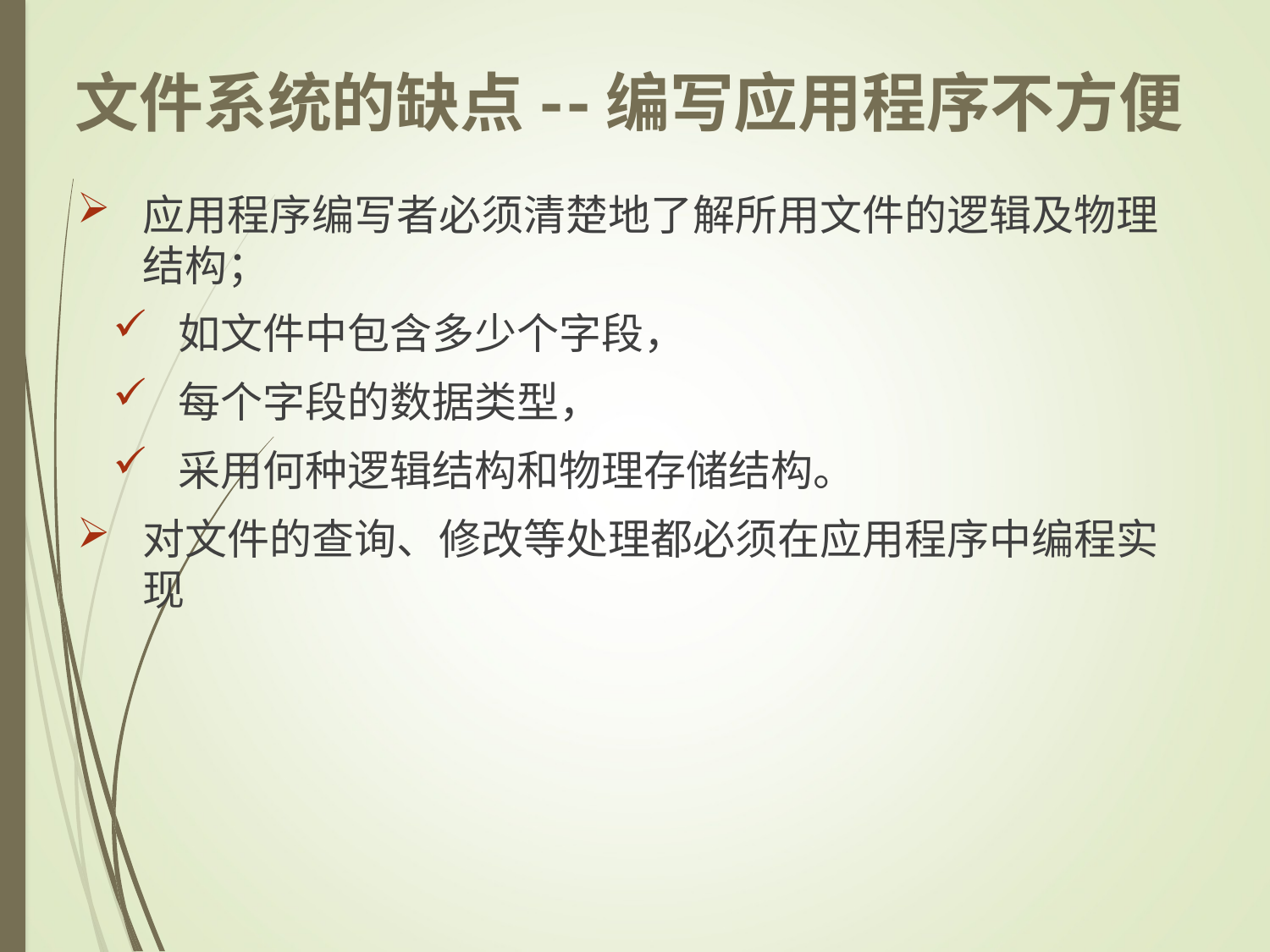

文件系统的缺点--编写应用程序不方便
应用程序编写者必须清楚地了解所用文件的逻辑及物理结构；
如文件中包含多少个字段，
每个字段的数据类型，
采用何种逻辑结构和物理存储结构。
对文件的查询、修改等处理都必须在应用程序中编程实现